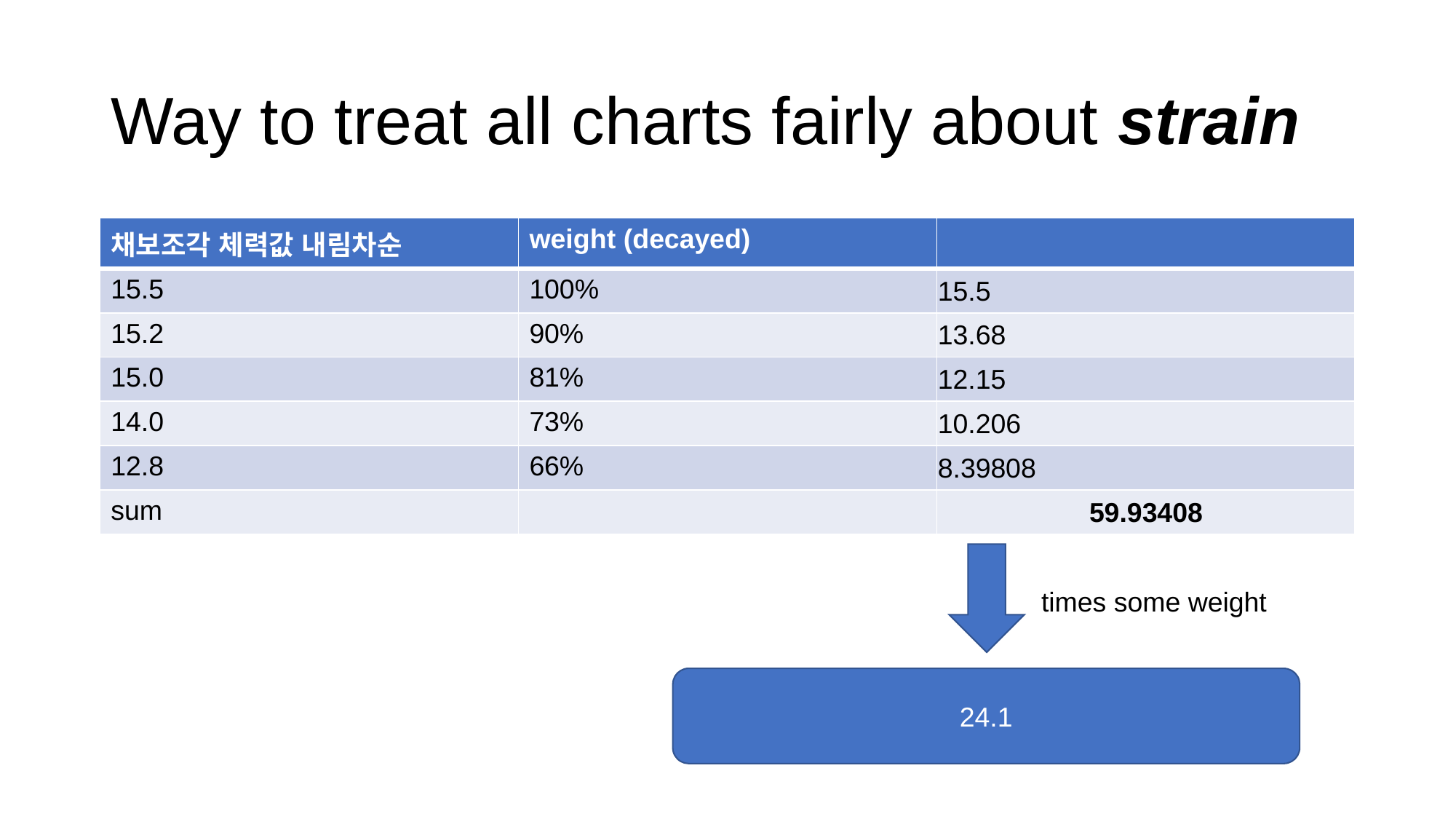

# Way to treat all charts fairly about strain
| 채보조각 체력값 내림차순 | weight (decayed) |  |
| --- | --- | --- |
| 15.5 | 100% | 15.5 |
| 15.2 | 90% | 13.68 |
| 15.0 | 81% | 12.15 |
| 14.0 | 73% | 10.206 |
| 12.8 | 66% | 8.39808 |
| sum |  | 59.93408 |

times some weight
24.1